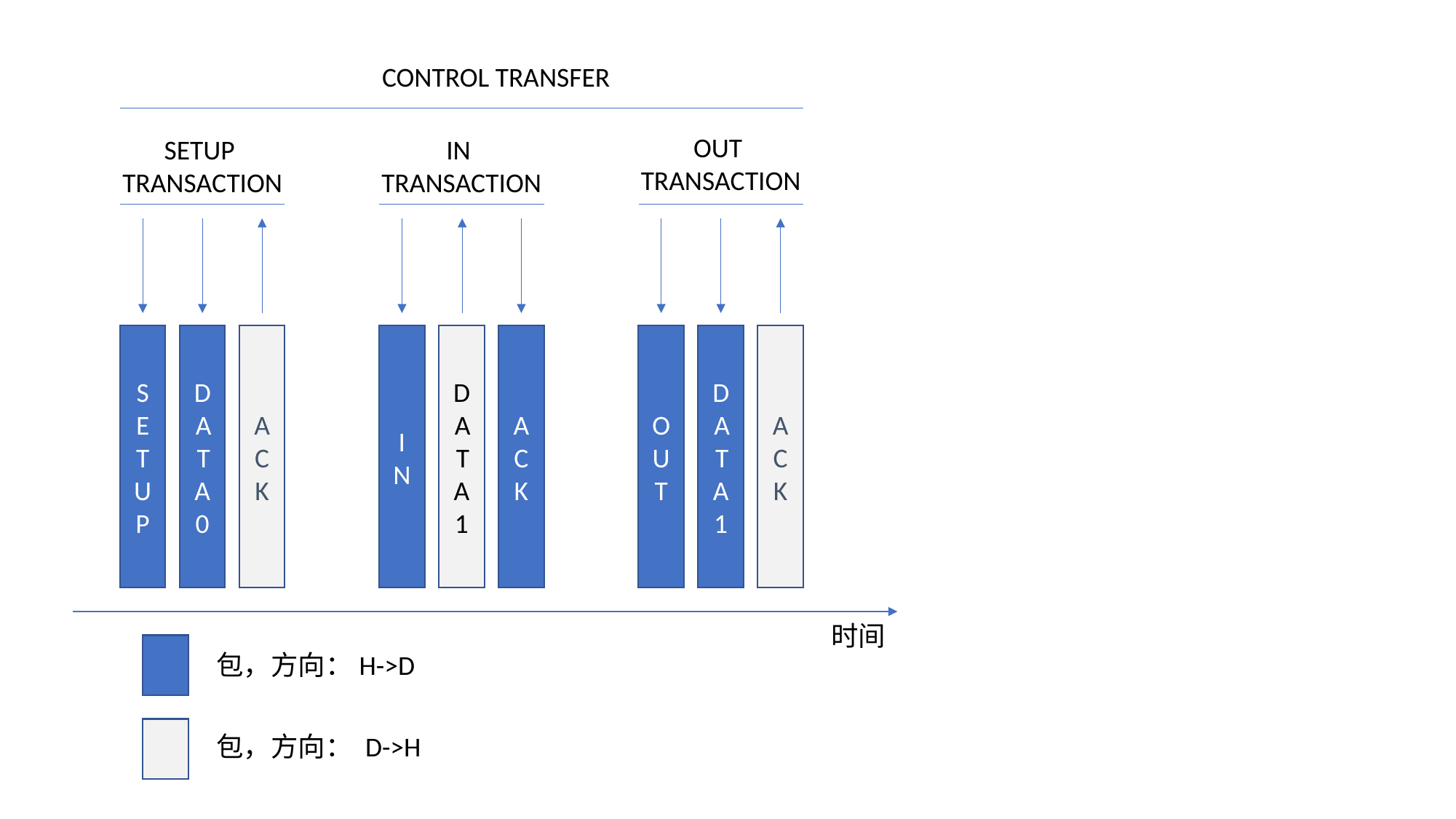

CONTROL TRANSFER
OUT
TRANSACTION
SETUP
TRANSACTION
IN
TRANSACTION
SETUP
DATA0
ACK
OUT
DATA1
ACK
IN
DATA1
ACK
时间

包，方向：H->D

包，方向： D->H